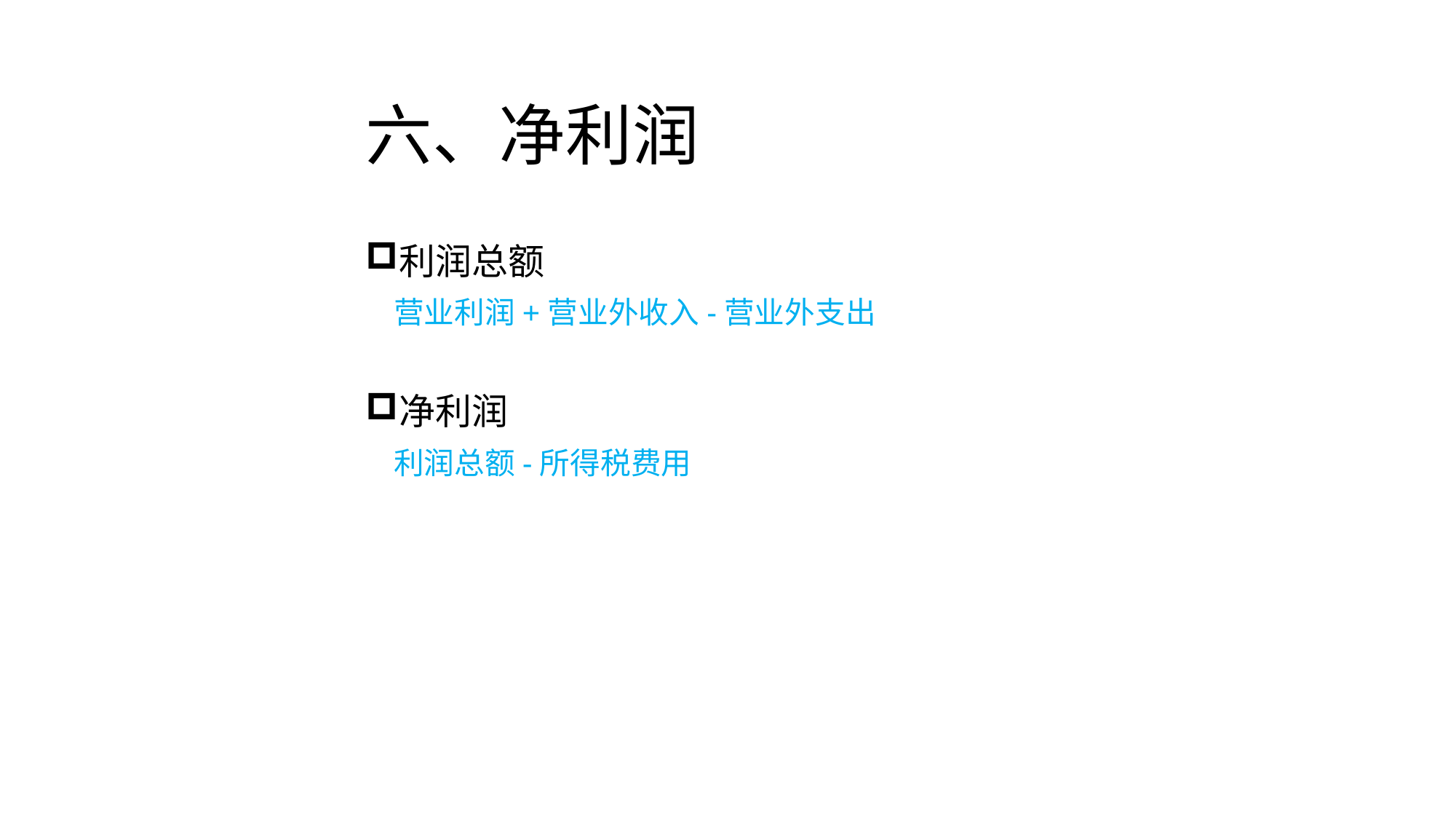

# 六、净利润

利润总额
营业利润+营业外收入-营业外支出

净利润
利润总额-所得税费用